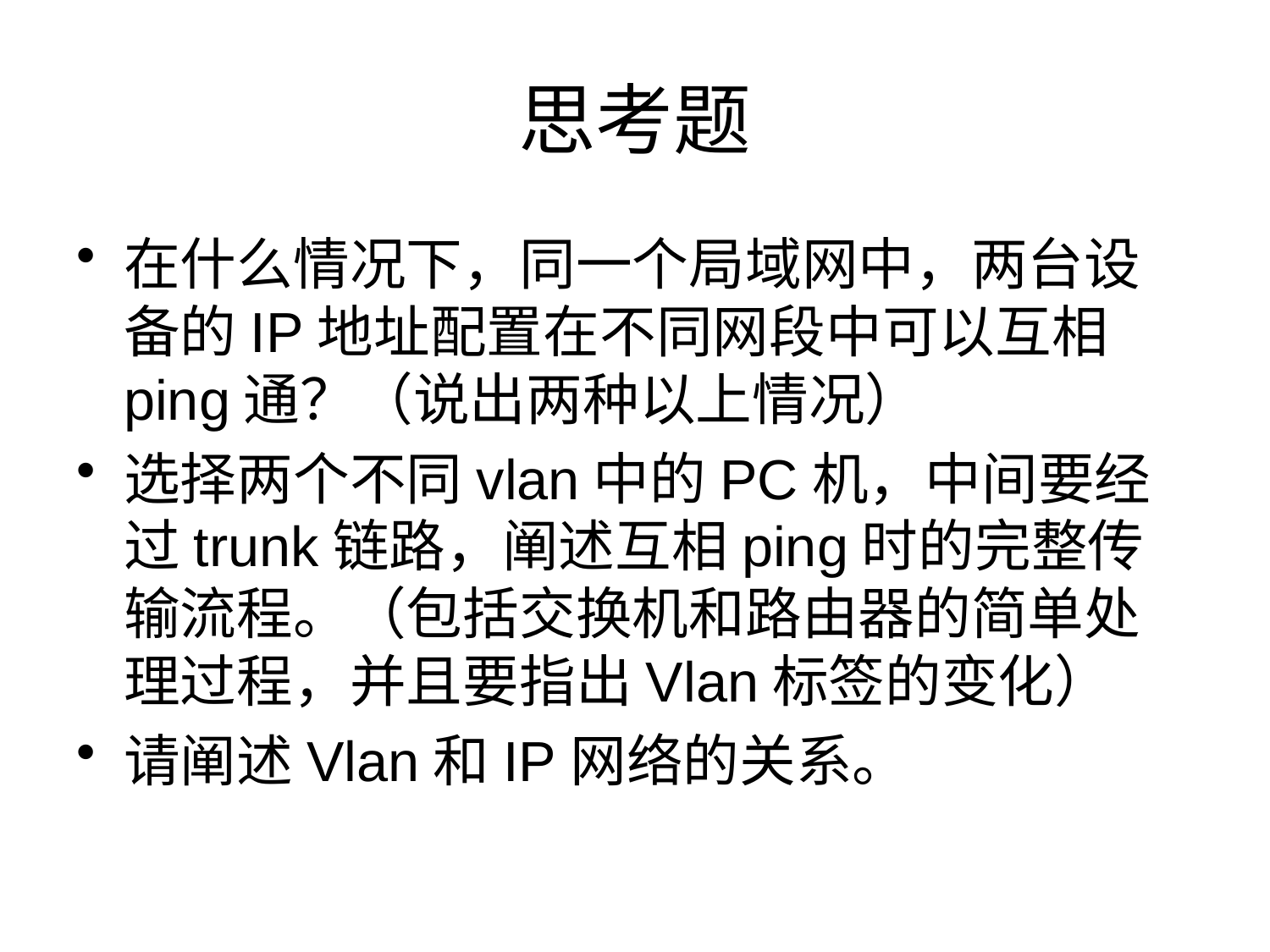

# 思考题
在什么情况下，同一个局域网中，两台设备的IP地址配置在不同网段中可以互相ping通？（说出两种以上情况）
选择两个不同vlan中的PC机，中间要经过trunk链路，阐述互相ping时的完整传输流程。（包括交换机和路由器的简单处理过程，并且要指出Vlan标签的变化）
请阐述Vlan和IP网络的关系。